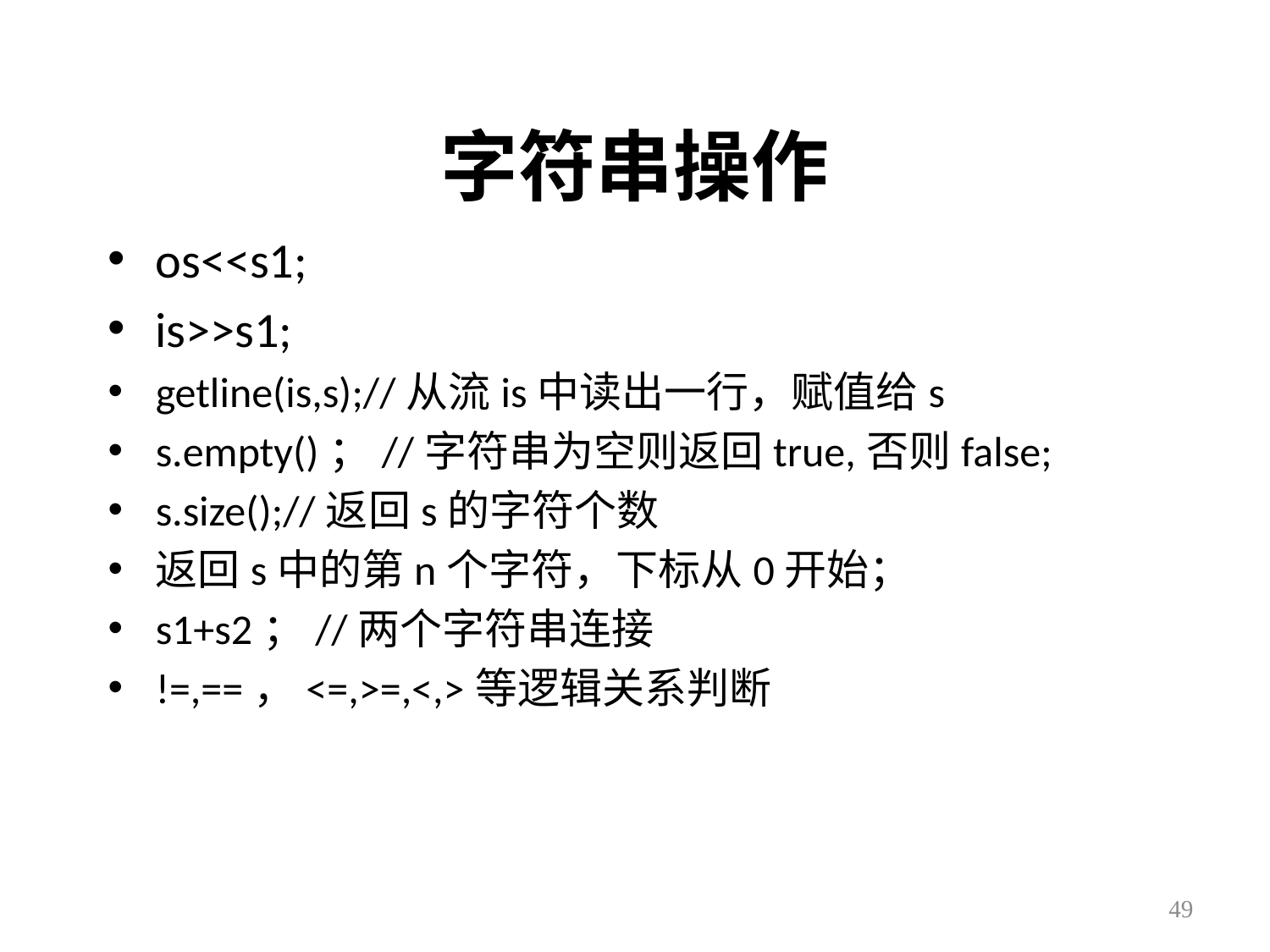

# 字符串操作
os<<s1;
is>>s1;
getline(is,s);//从流is中读出一行，赋值给s
s.empty()；//字符串为空则返回true,否则false;
s.size();//返回s的字符个数
返回s中的第n个字符，下标从0开始；
s1+s2；//两个字符串连接
!=,==，<=,>=,<,>等逻辑关系判断
49